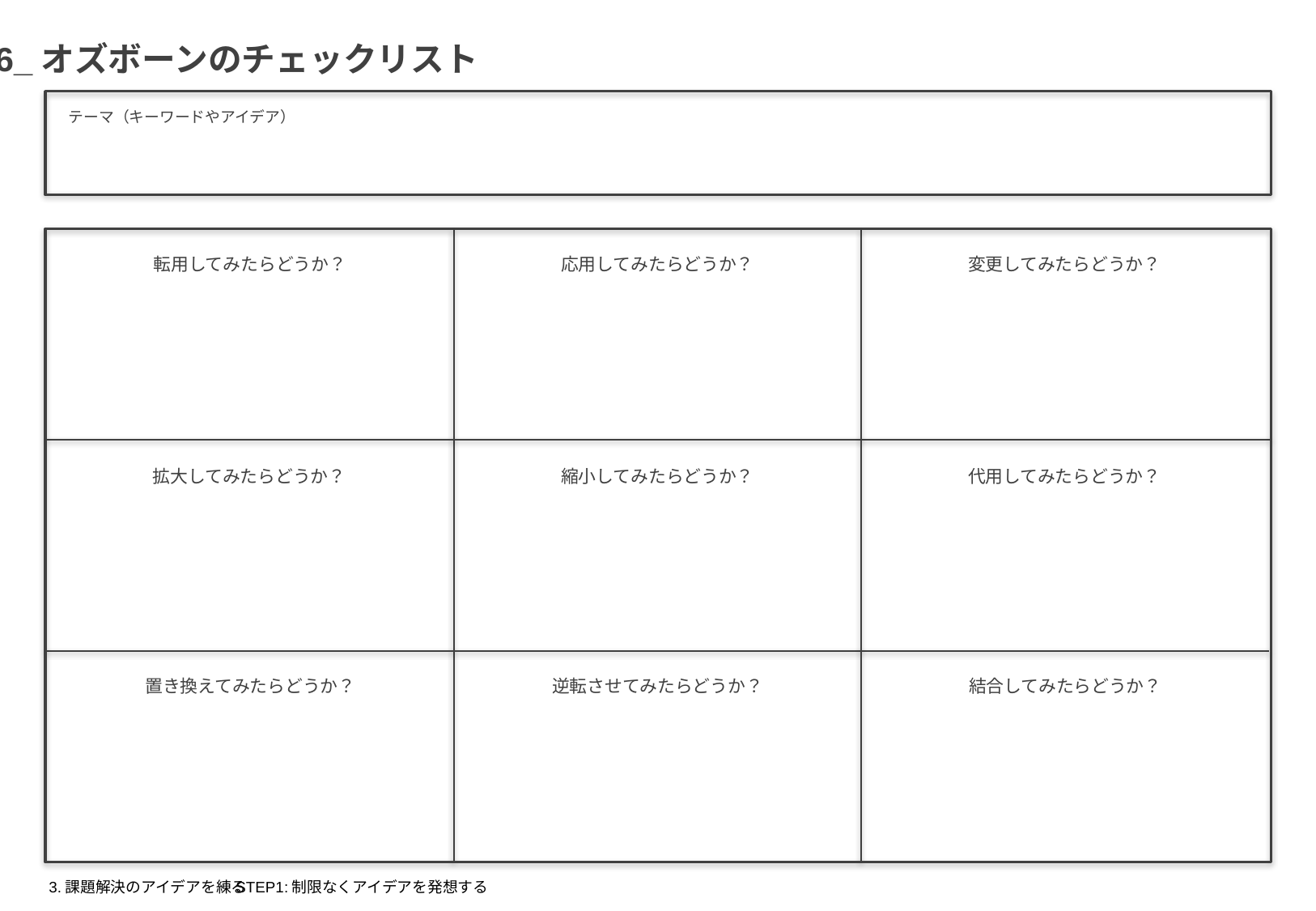

26_オズボーンのチェックリスト

テーマ（キーワードやアイデア）

応用してみたらどうか？
転用してみたらどうか？
変更してみたらどうか？
縮小してみたらどうか？
代用してみたらどうか？
拡大してみたらどうか？
逆転させてみたらどうか？
置き換えてみたらどうか？
結合してみたらどうか？
3.課題解決のアイデアを練る
STEP1:制限なくアイデアを発想する